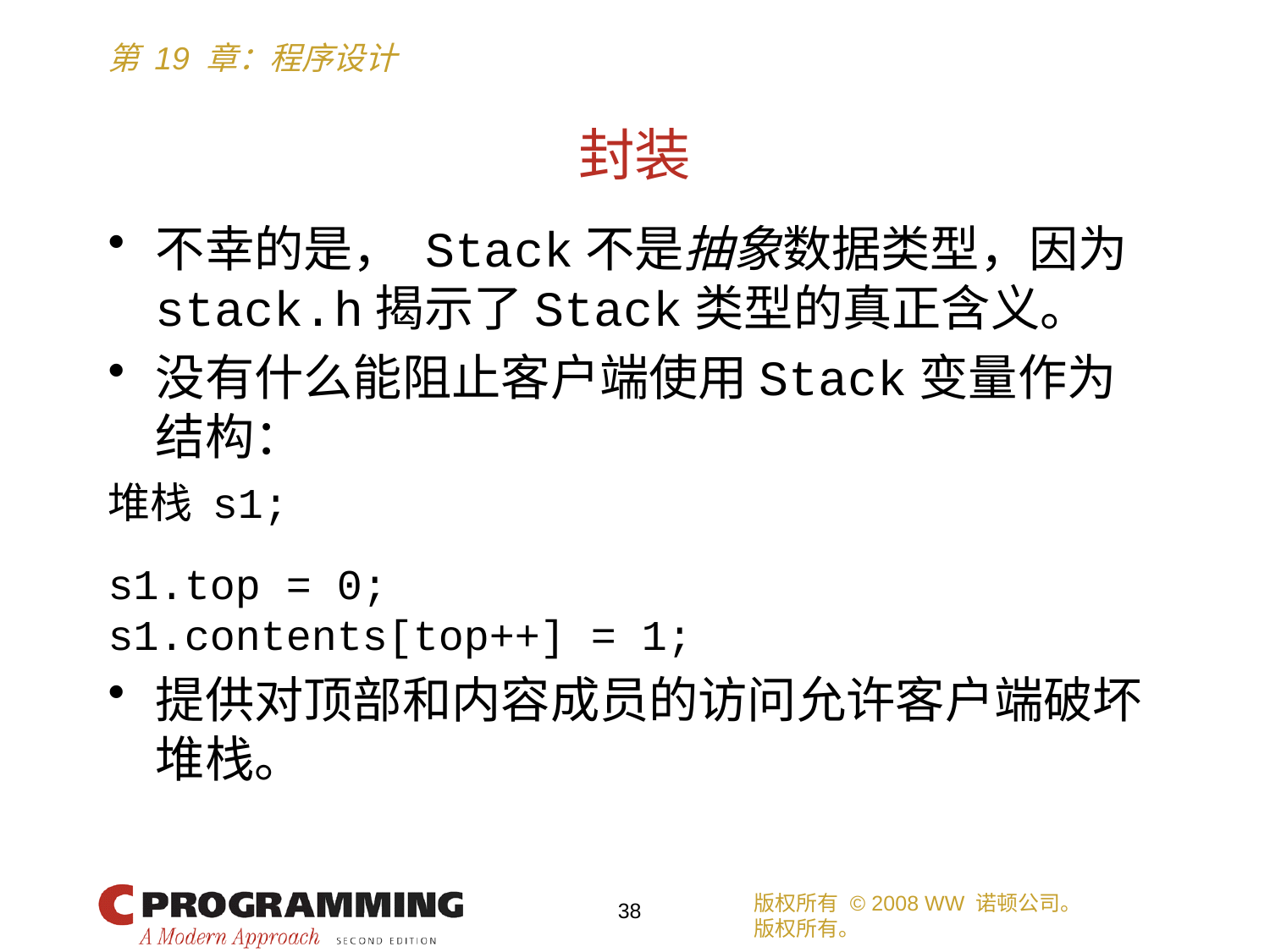

# 封装
不幸的是， Stack不是抽象数据类型，因为stack.h揭示了Stack类型的真正含义。
没有什么能阻止客户端使用Stack变量作为结构：
堆栈 s1;

s1.top = 0;
s1.contents[top++] = 1;
提供对顶部和内容成员的访问允许客户端破坏堆栈。
版权所有 © 2008 WW 诺顿公司。
版权所有。
38